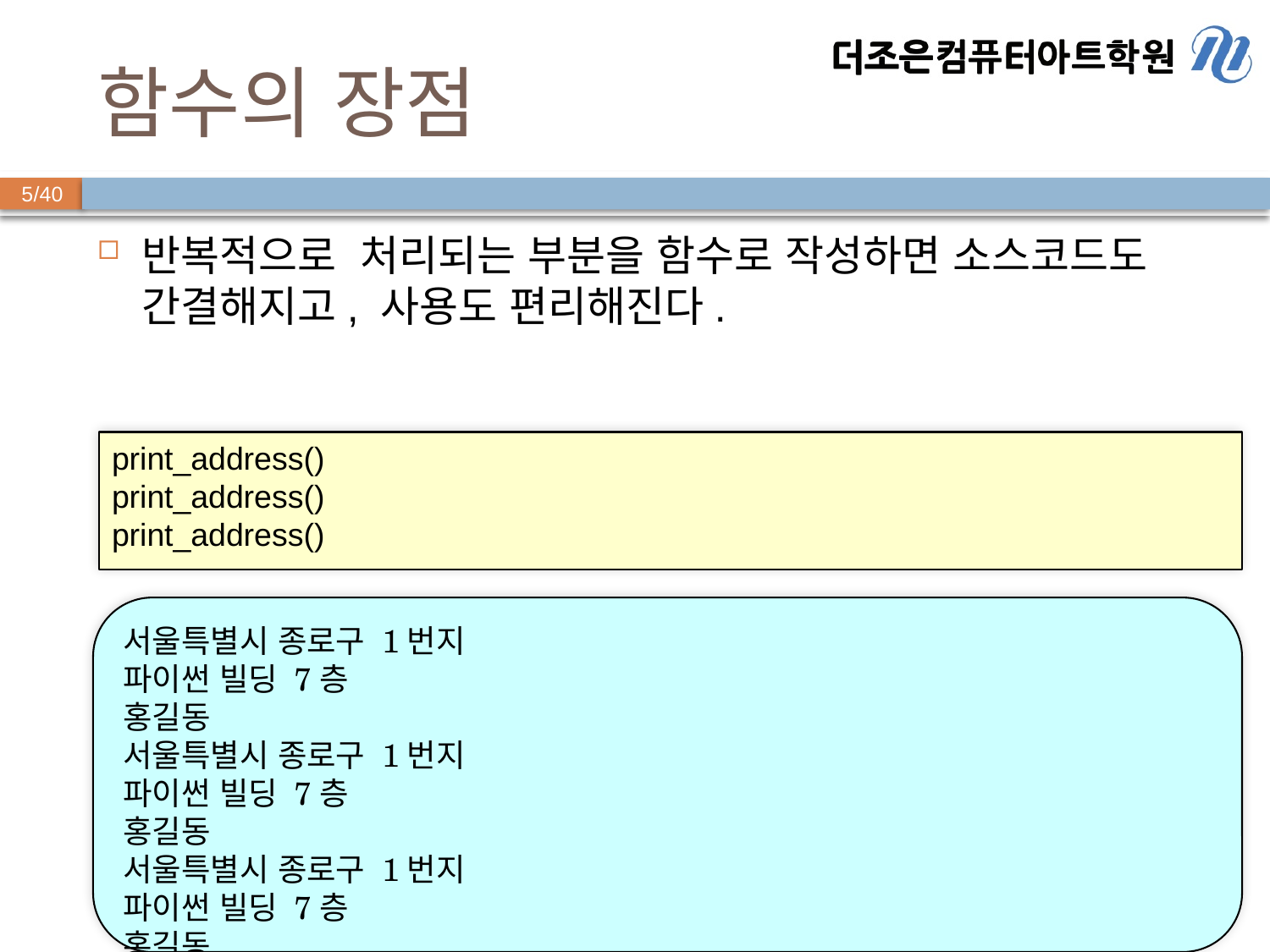

# 함수의 장점
반복적으로  처리되는 부분을 함수로 작성하면 소스코드도 간결해지고, 사용도 편리해진다.
print_address()
print_address()
print_address()

서울특별시 종로구 1번지
파이썬 빌딩 7층
홍길동
서울특별시 종로구 1번지
파이썬 빌딩 7층
홍길동
서울특별시 종로구 1번지
파이썬 빌딩 7층
홍길동